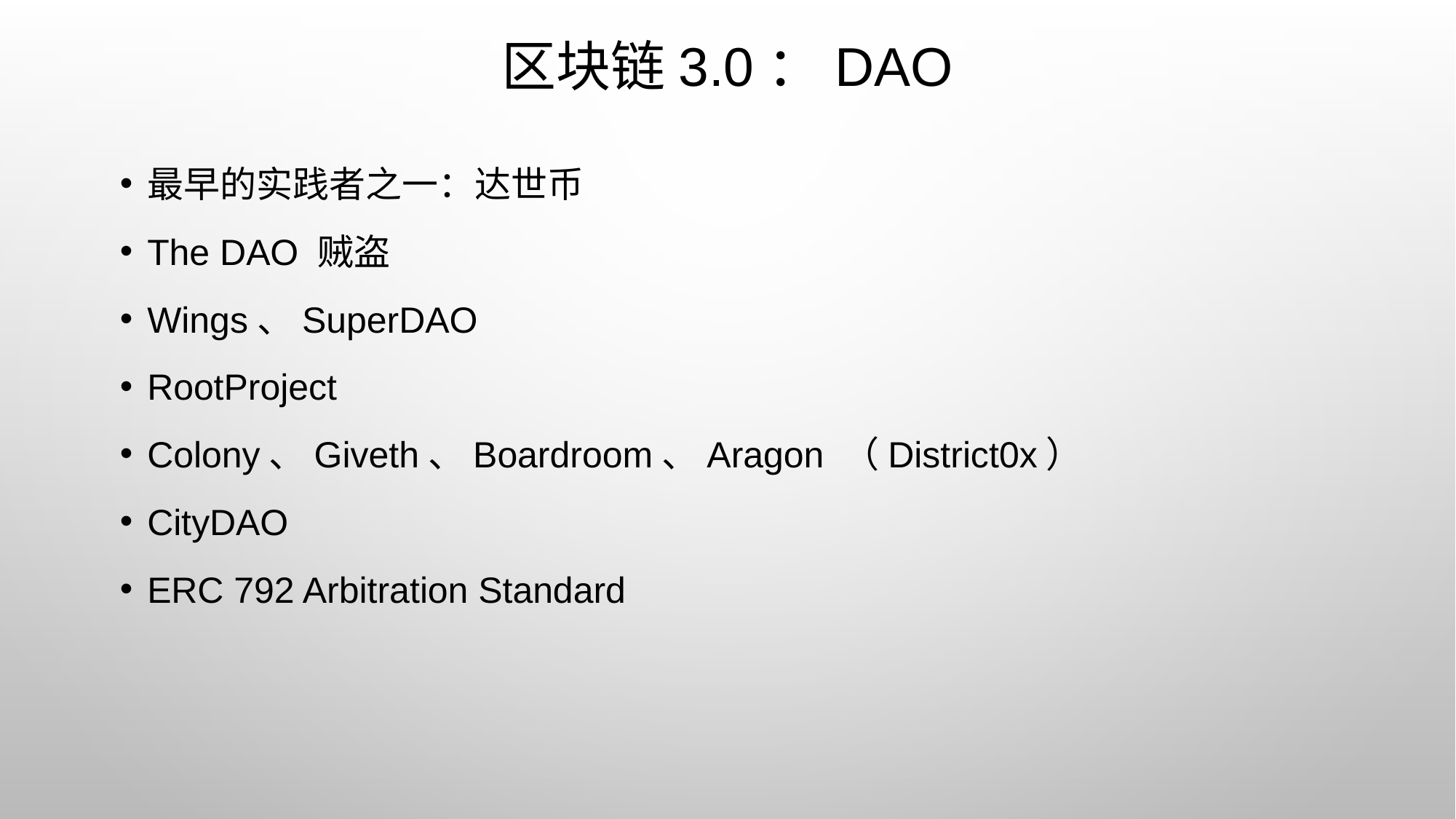

# 区块链3.0：DAO
最早的实践者之一：达世币
The DAO 贼盗
Wings、SuperDAO
RootProject
Colony、Giveth、Boardroom、Aragon （District0x）
CityDAO
ERC 792 Arbitration Standard